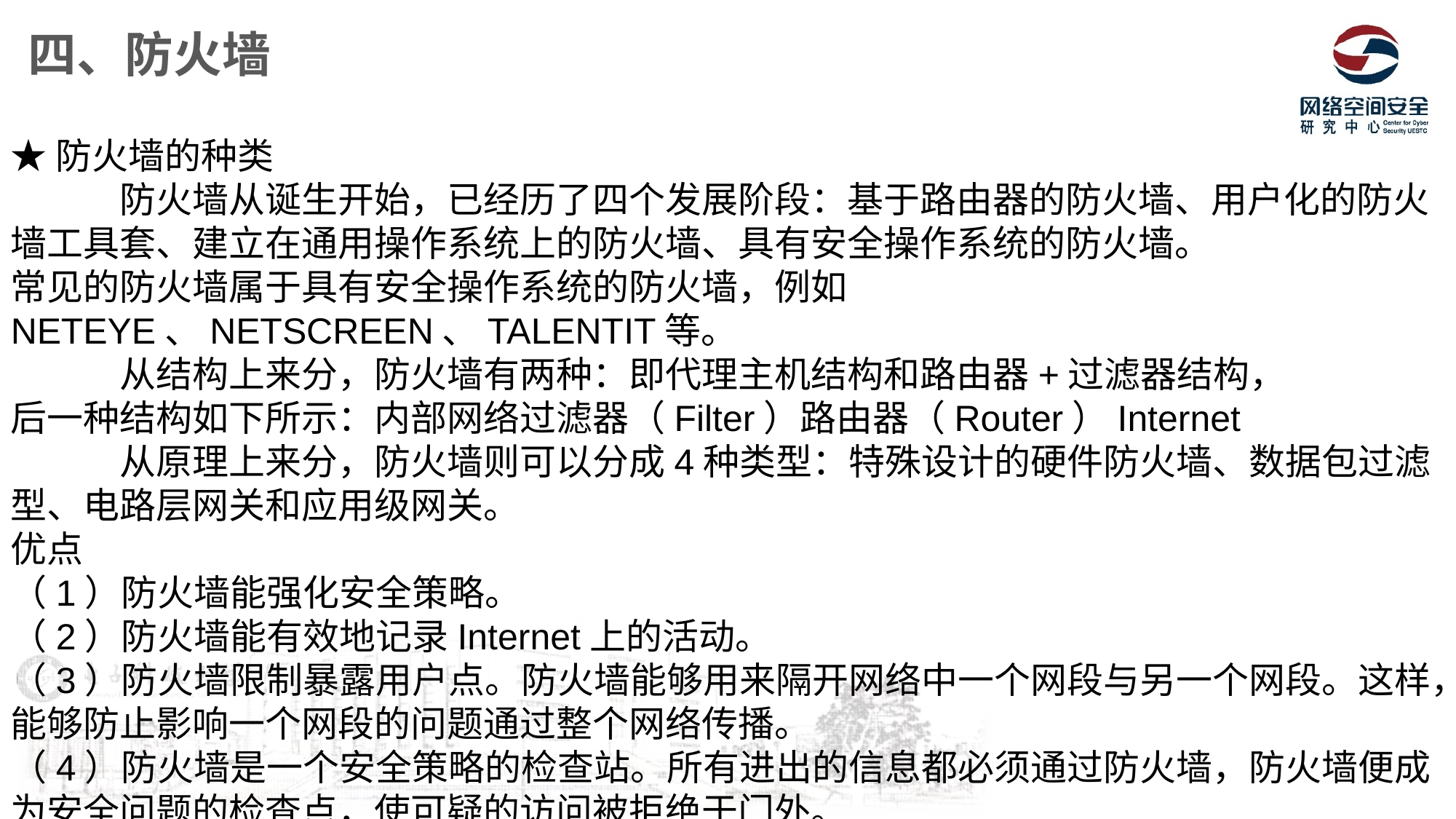

四、防火墙
★防火墙的种类
	防火墙从诞生开始，已经历了四个发展阶段：基于路由器的防火墙、用户化的防火墙工具套、建立在通用操作系统上的防火墙、具有安全操作系统的防火墙。
常见的防火墙属于具有安全操作系统的防火墙，例如NETEYE、NETSCREEN、TALENTIT等。
	从结构上来分，防火墙有两种：即代理主机结构和路由器+过滤器结构，
后一种结构如下所示：内部网络过滤器（Filter）路由器（Router）Internet
	从原理上来分，防火墙则可以分成4种类型：特殊设计的硬件防火墙、数据包过滤型、电路层网关和应用级网关。
优点
（1）防火墙能强化安全策略。
（2）防火墙能有效地记录Internet上的活动。
（3）防火墙限制暴露用户点。防火墙能够用来隔开网络中一个网段与另一个网段。这样，能够防止影响一个网段的问题通过整个网络传播。
（4）防火墙是一个安全策略的检查站。所有进出的信息都必须通过防火墙，防火墙便成为安全问题的检查点，使可疑的访问被拒绝于门外。